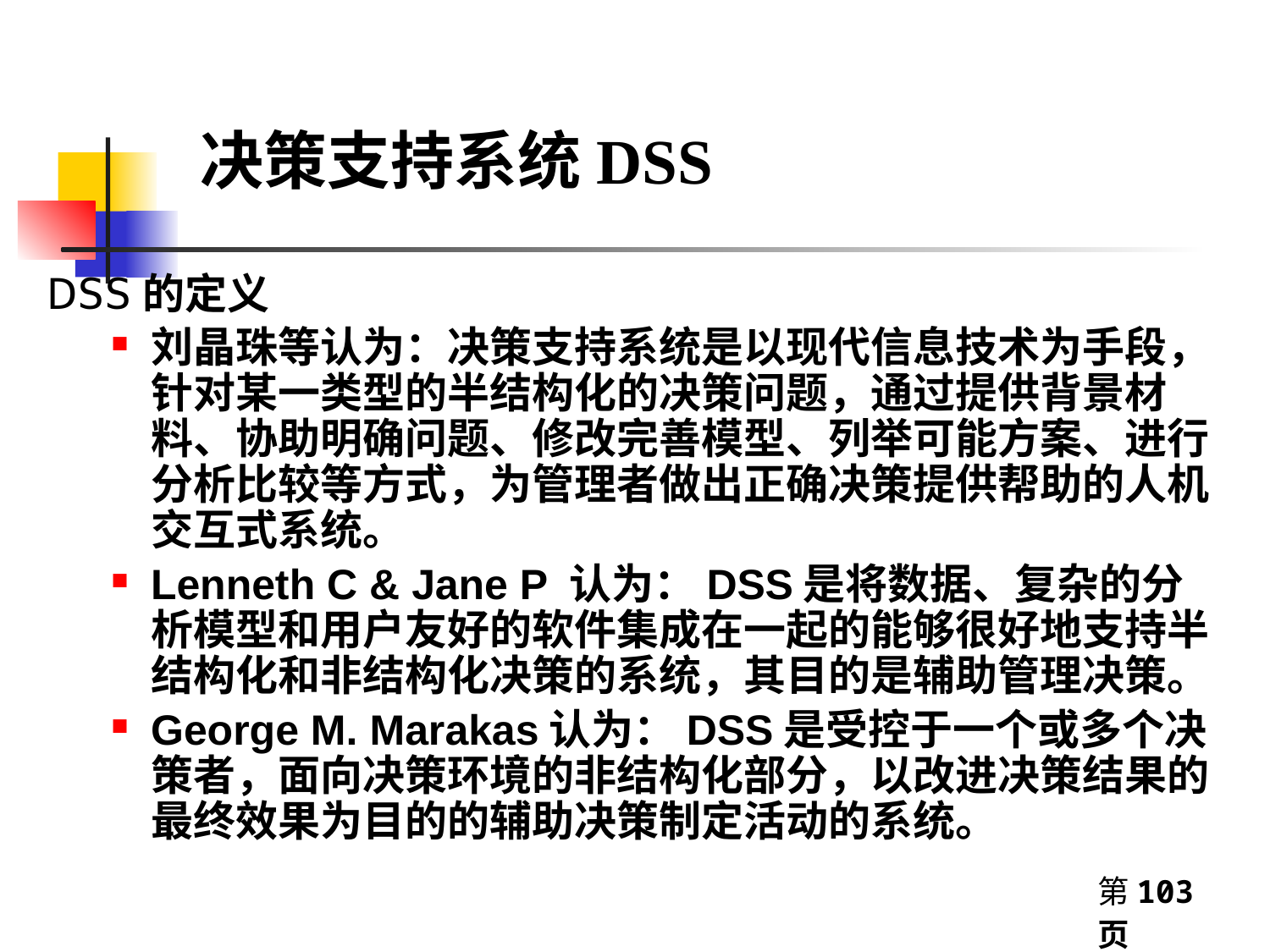

# 决策支持系统DSS
DSS的定义
刘晶珠等认为：决策支持系统是以现代信息技术为手段，针对某一类型的半结构化的决策问题，通过提供背景材料、协助明确问题、修改完善模型、列举可能方案、进行分析比较等方式，为管理者做出正确决策提供帮助的人机交互式系统。
Lenneth C & Jane P 认为：DSS是将数据、复杂的分析模型和用户友好的软件集成在一起的能够很好地支持半结构化和非结构化决策的系统，其目的是辅助管理决策。
George M. Marakas认为：DSS是受控于一个或多个决策者，面向决策环境的非结构化部分，以改进决策结果的最终效果为目的的辅助决策制定活动的系统。